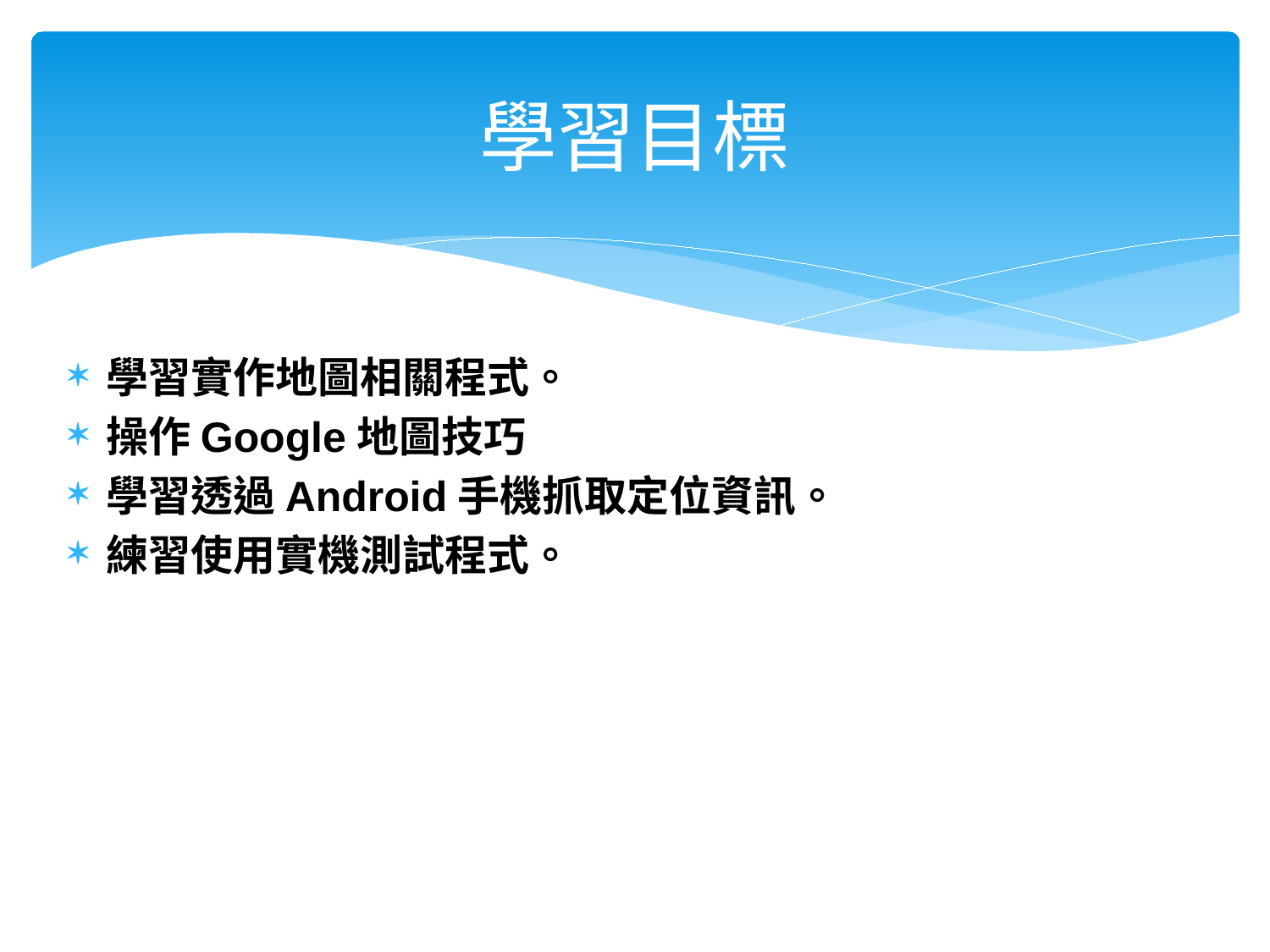

# 學習目標
學習實作地圖相關程式。
操作Google地圖技巧
學習透過Android手機抓取定位資訊。
練習使用實機測試程式。